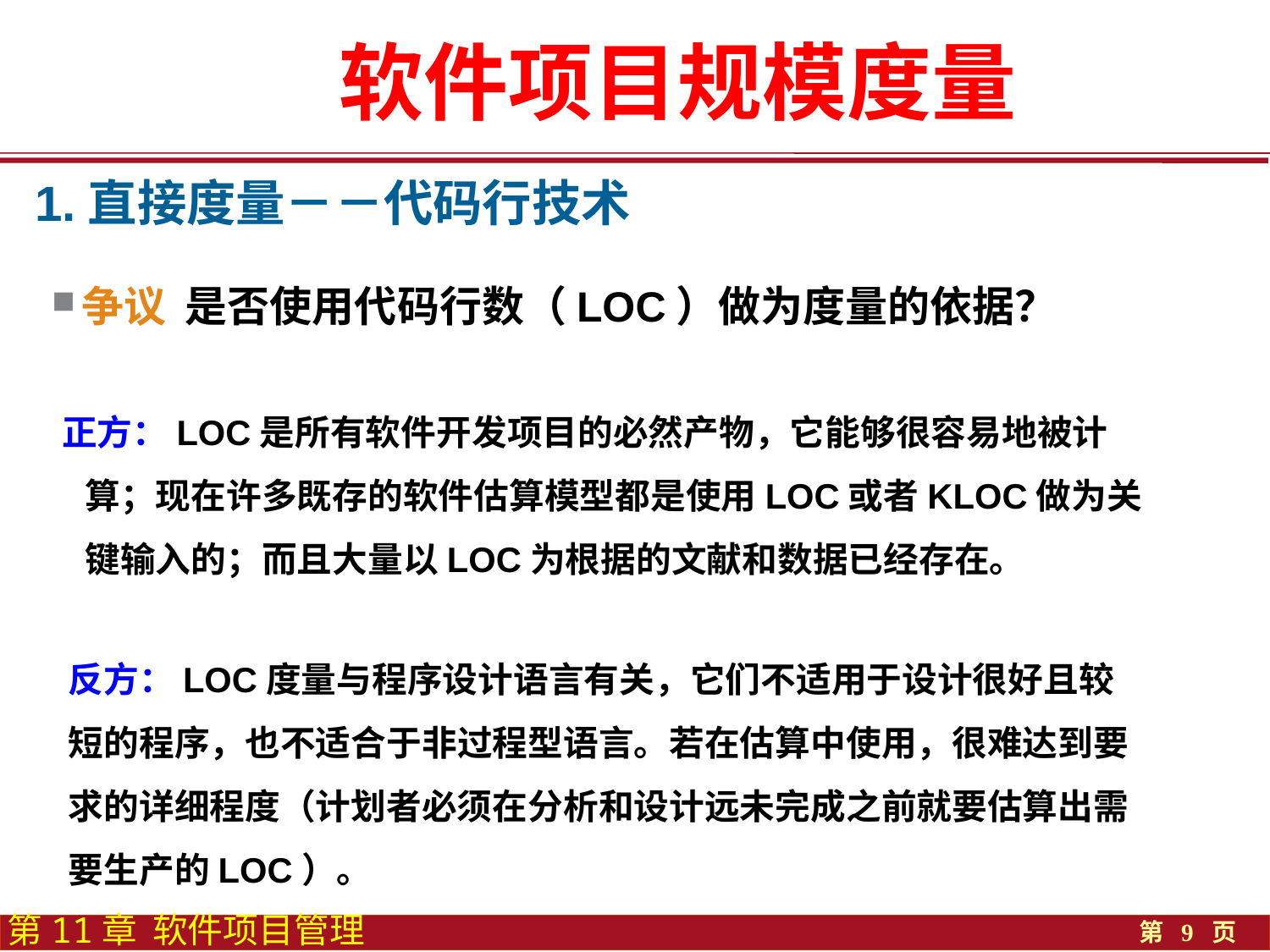

软件项目规模度量
1.直接度量－－代码行技术
争议  是否使用代码行数（LOC）做为度量的依据？
  正方：LOC是所有软件开发项目的必然产物，它能够很容易地被计算；现在许多既存的软件估算模型都是使用LOC或者KLOC做为关键输入的；而且大量以LOC为根据的文献和数据已经存在。
反方：LOC度量与程序设计语言有关，它们不适用于设计很好且较短的程序，也不适合于非过程型语言。若在估算中使用，很难达到要求的详细程度（计划者必须在分析和设计远未完成之前就要估算出需要生产的LOC）。